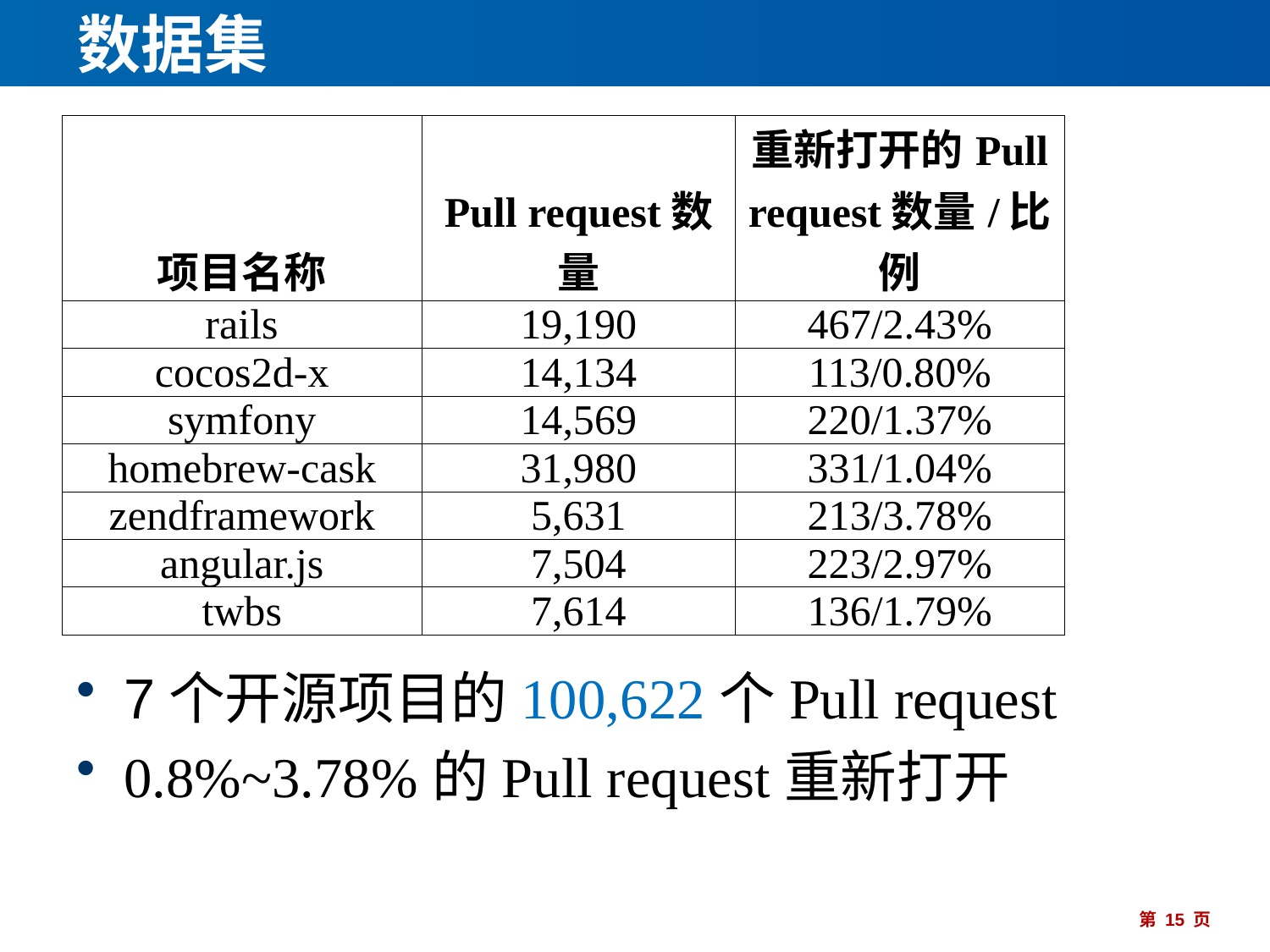

# 数据集
| 项目名称 | Pull request数量 | 重新打开的Pull request数量/比例 |
| --- | --- | --- |
| rails | 19,190 | 467/2.43% |
| cocos2d-x | 14,134 | 113/0.80% |
| symfony | 14,569 | 220/1.37% |
| homebrew-cask | 31,980 | 331/1.04% |
| zendframework | 5,631 | 213/3.78% |
| angular.js | 7,504 | 223/2.97% |
| twbs | 7,614 | 136/1.79% |
7个开源项目的100,622个Pull request
0.8%~3.78%的Pull request重新打开
第 15 页